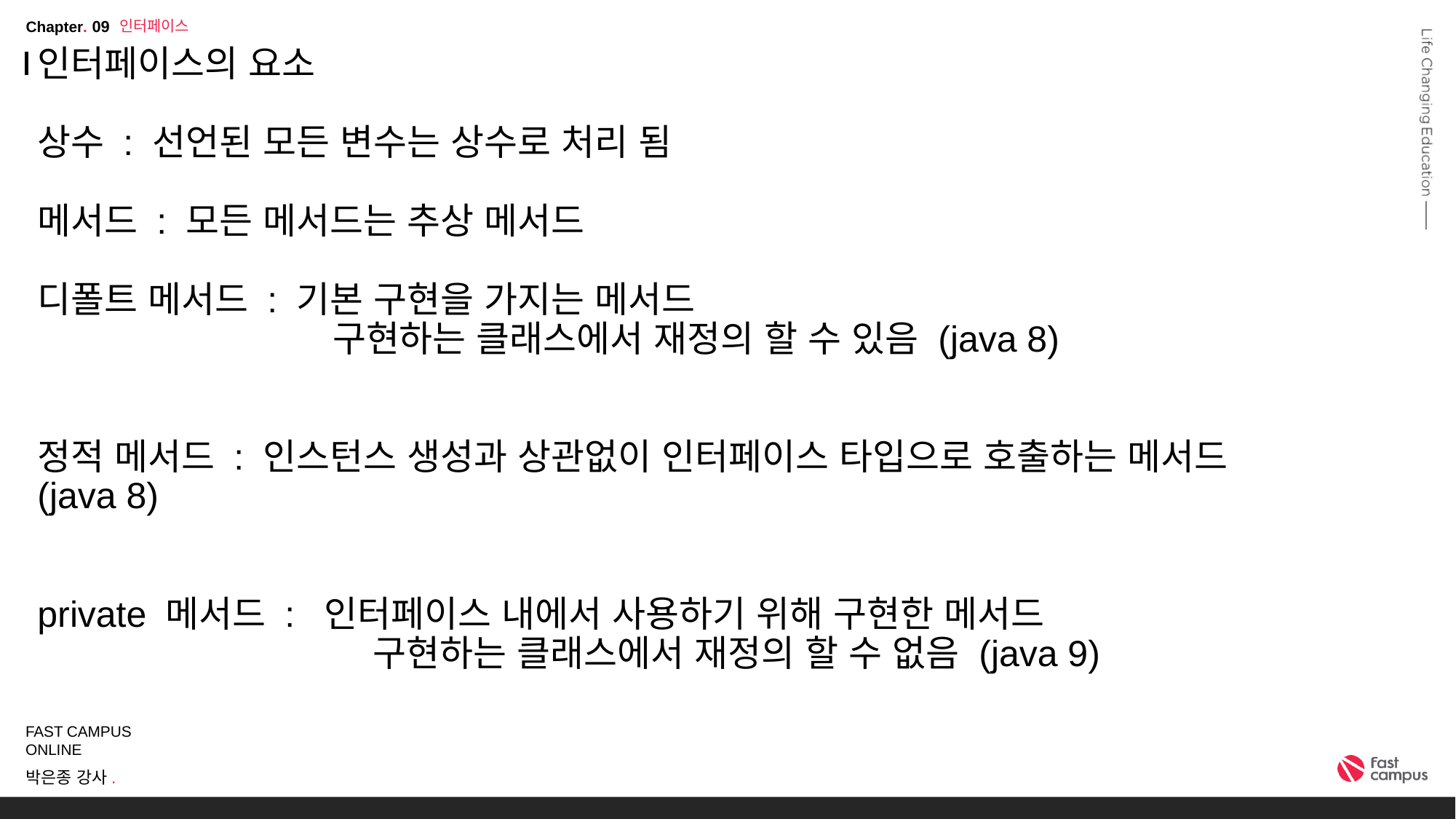

인터페이스
09
# 인터페이스의 요소 상수 : 선언된 모든 변수는 상수로 처리 됨 메서드 : 모든 메서드는 추상 메서드 디폴트 메서드 : 기본 구현을 가지는 메서드 구현하는 클래스에서 재정의 할 수 있음 (java 8) 정적 메서드 : 인스턴스 생성과 상관없이 인터페이스 타입으로 호출하는 메서드 (java 8) private 메서드 :  인터페이스 내에서 사용하기 위해 구현한 메서드 구현하는 클래스에서 재정의 할 수 없음 (java 9)